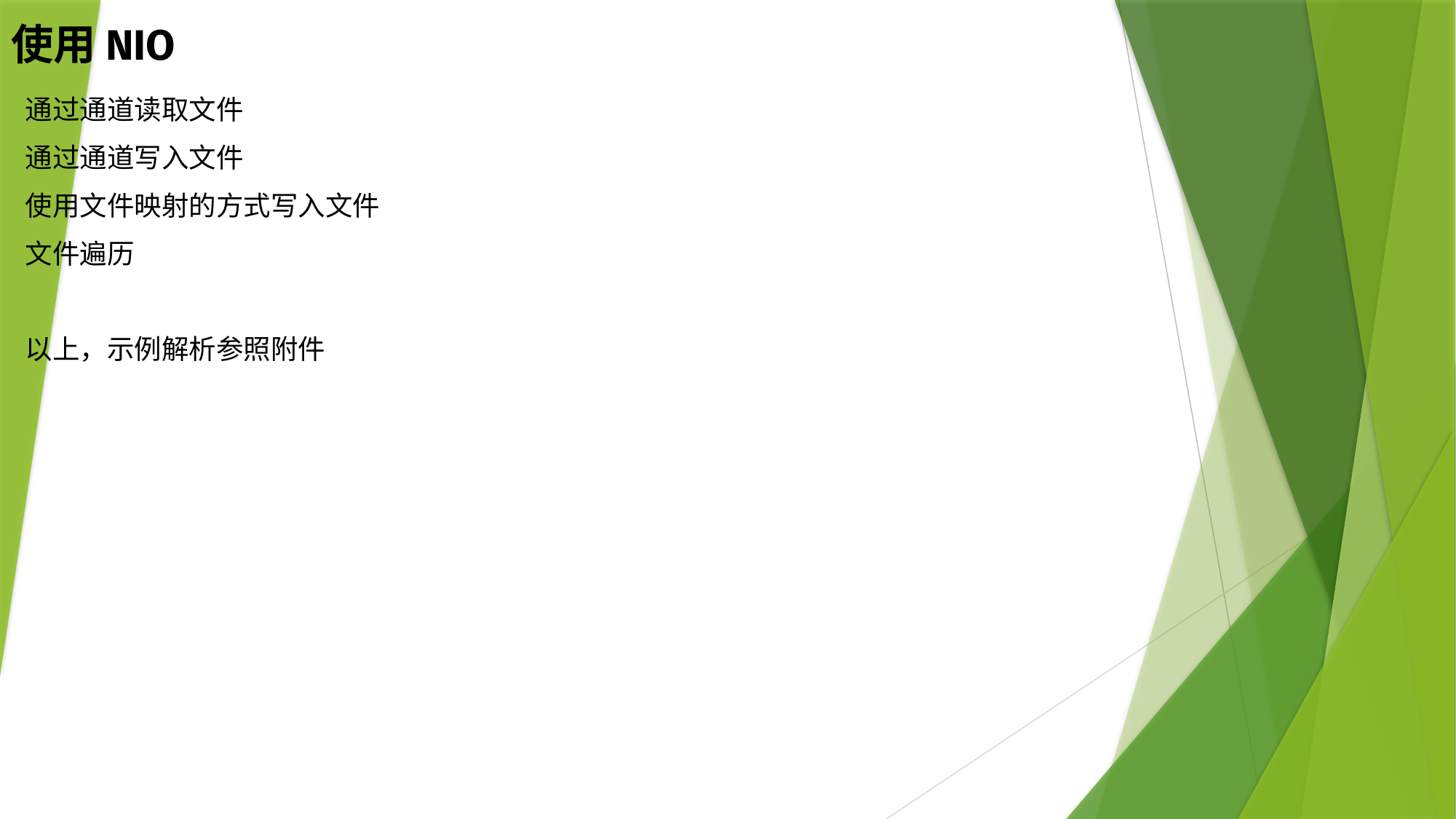

# 使用NIO
通过通道读取文件
通过通道写入文件
使用文件映射的方式写入文件
文件遍历

以上，示例解析参照附件